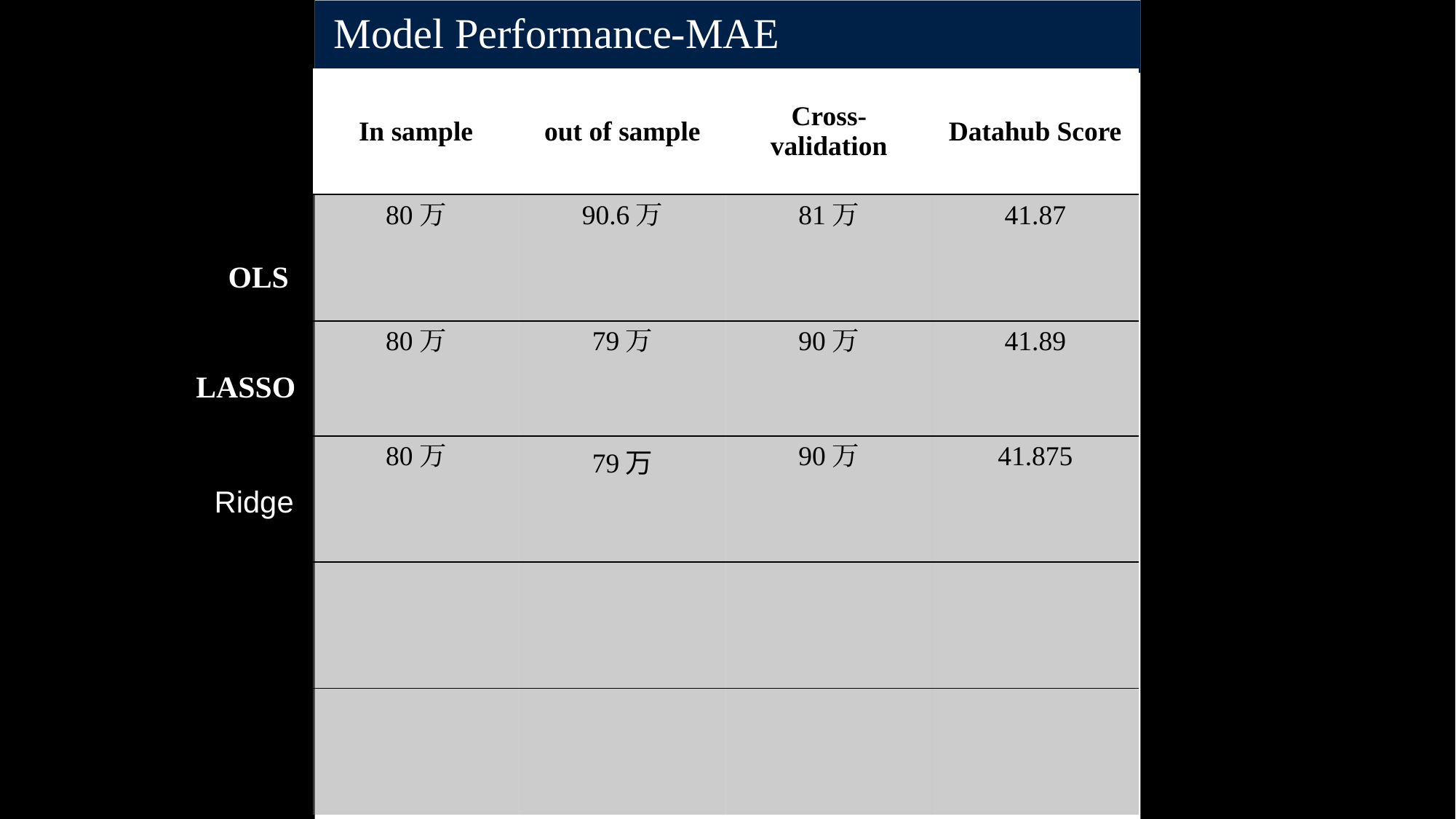

Model Performance-MAE
| In sample | out of sample | Cross-validation | Datahub Score |
| --- | --- | --- | --- |
| 80万 | 90.6万 | 81万 | 41.87 |
| 80万 | 79万 | 90万 | 41.89 |
| 80万 | 79万 | 90万 | 41.875 |
|  |  |  |  |
|  |  |  |  |
OLS
LASSO
Ridge